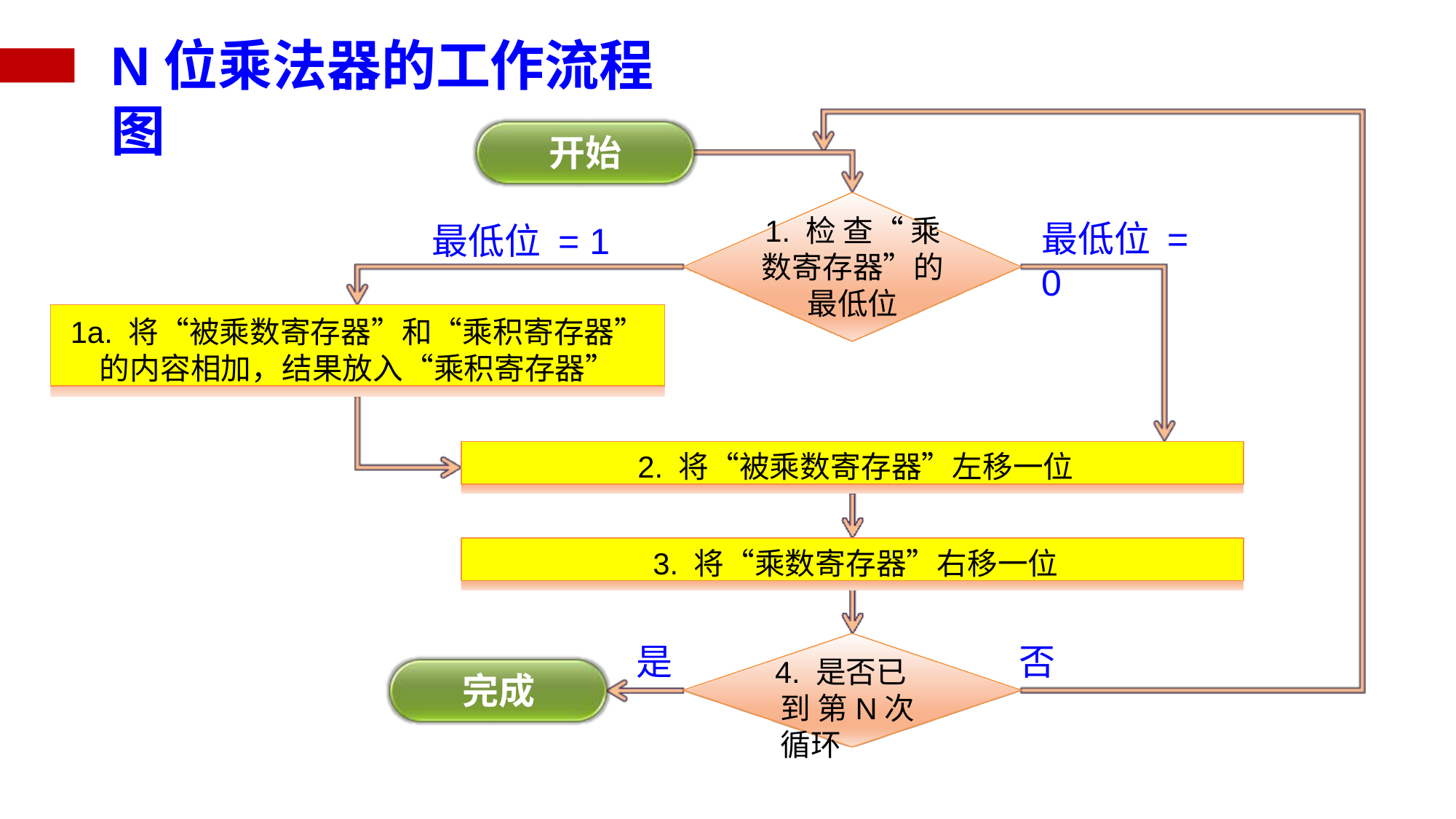

# N位乘法器的工作流程图

开始

最低位 = 1

1. 检 查“ 乘
数寄存器”的
最低位
最低位 = 0

1a. 将“被乘数寄存器”和“乘积寄存器”
的内容相加，结果放入“乘积寄存器”

2. 将“被乘数寄存器”左移一位

3. 将“乘数寄存器”右移一位

是
否
4. 是否已到 第N次循环

完成